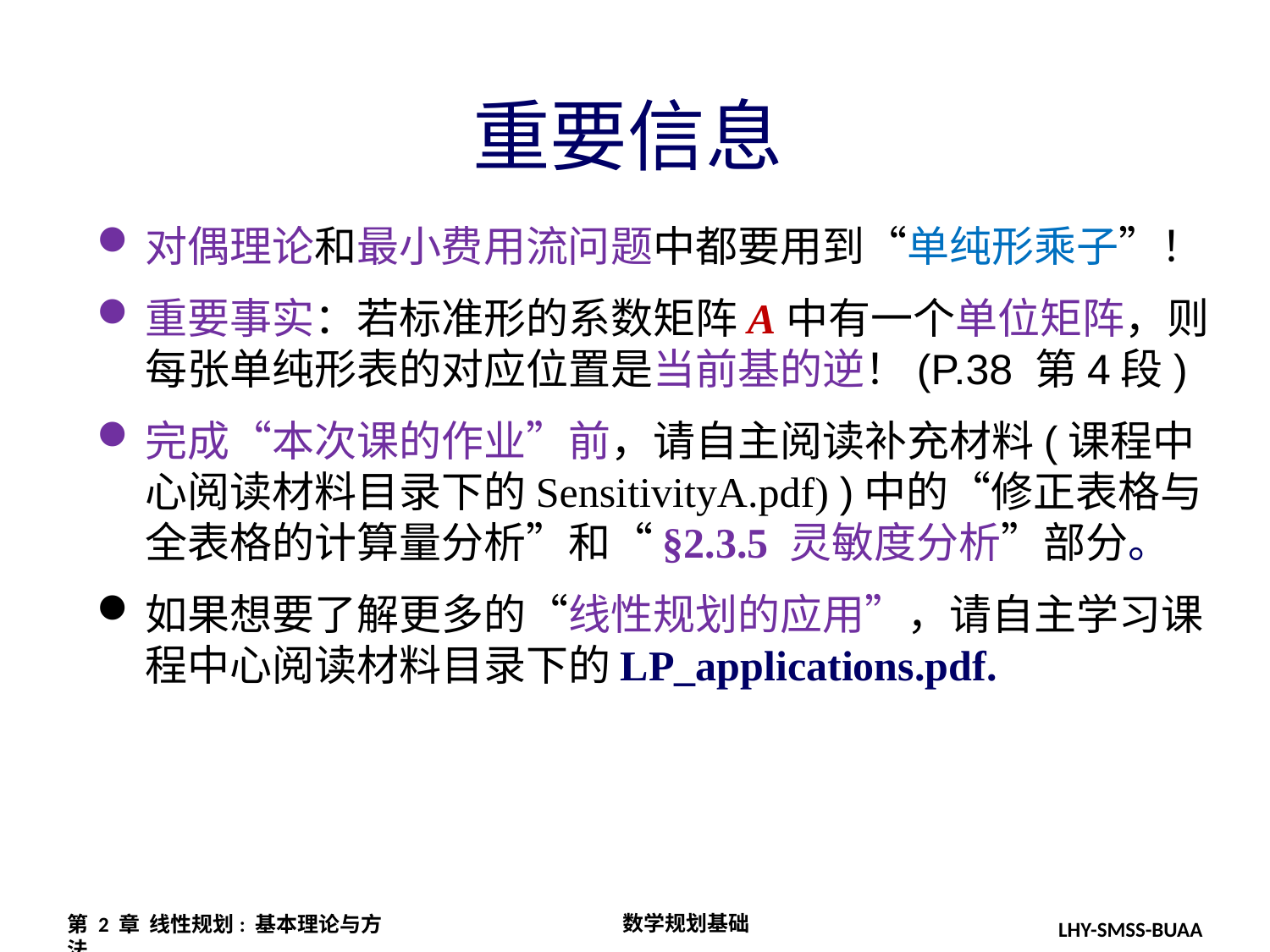

重要信息
对偶理论和最小费用流问题中都要用到“单纯形乘子”！
重要事实：若标准形的系数矩阵A中有一个单位矩阵，则每张单纯形表的对应位置是当前基的逆！(P.38 第4段)
完成“本次课的作业”前，请自主阅读补充材料(课程中心阅读材料目录下的SensitivityA.pdf) )中的“修正表格与全表格的计算量分析”和“§2.3.5 灵敏度分析”部分。
如果想要了解更多的“线性规划的应用”，请自主学习课程中心阅读材料目录下的LP_applications.pdf.